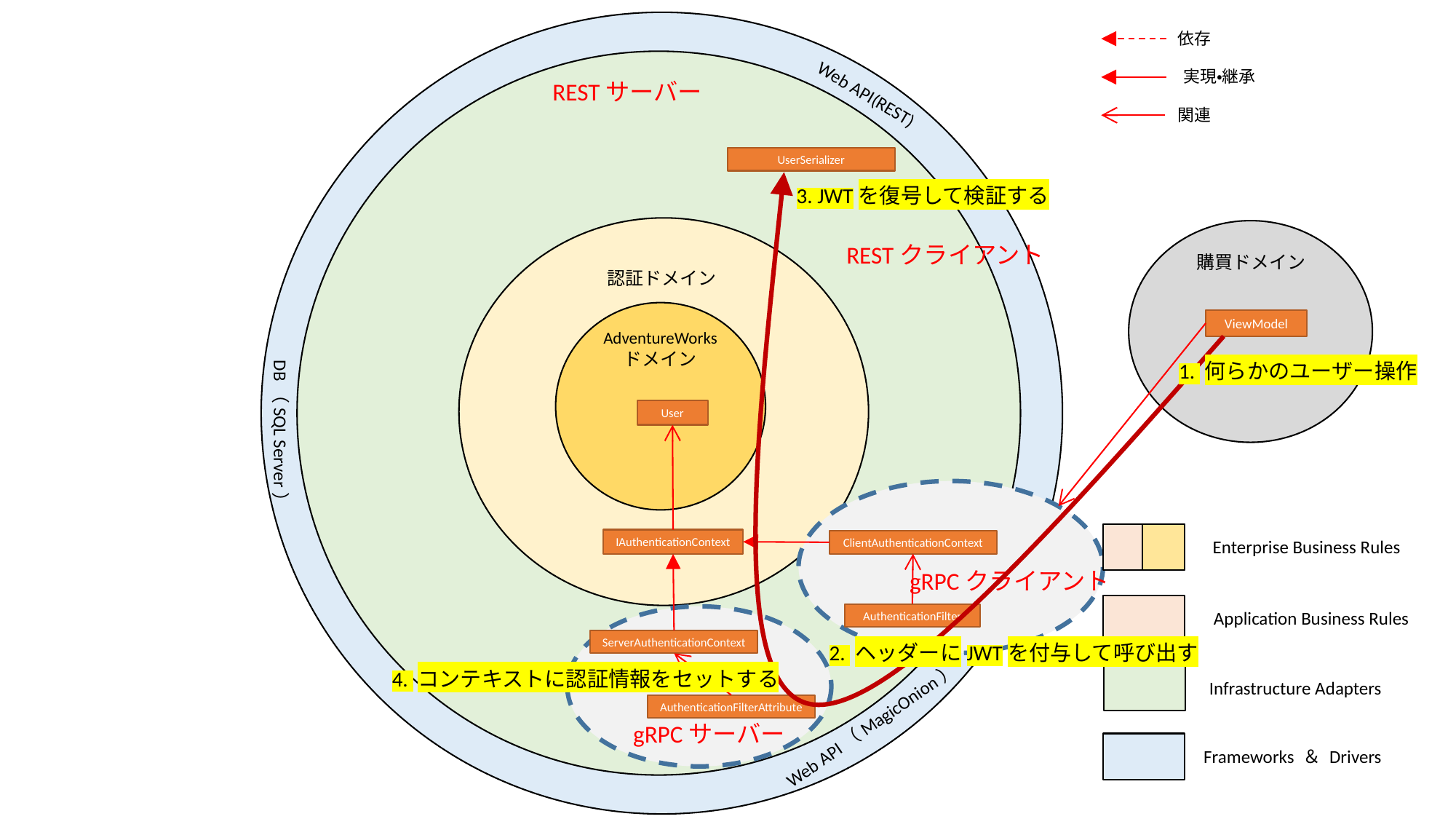

依存

実現・継承
RESTサーバー
Web API(REST)
関連
UserSerializer

3. JWTを復号して検証する

RESTクライアント
購買ドメイン
認証ドメイン

ViewModel
AdventureWorks
ドメイン
1. 何らかのユーザー操作
User
DB（SQL Server）

Enterprise Business Rules

IAuthenticationContext
ClientAuthenticationContext
gRPCクライアント

Application Business Rules
AuthenticationFilter

ServerAuthenticationContext
2. ヘッダーにJWTを付与して呼び出す
4. コンテキストに認証情報をセットする

Infrastructure Adapters
AuthenticationFilterAttribute
Web API（MagicOnion）
gRPCサーバー

Frameworks ＆ Drivers